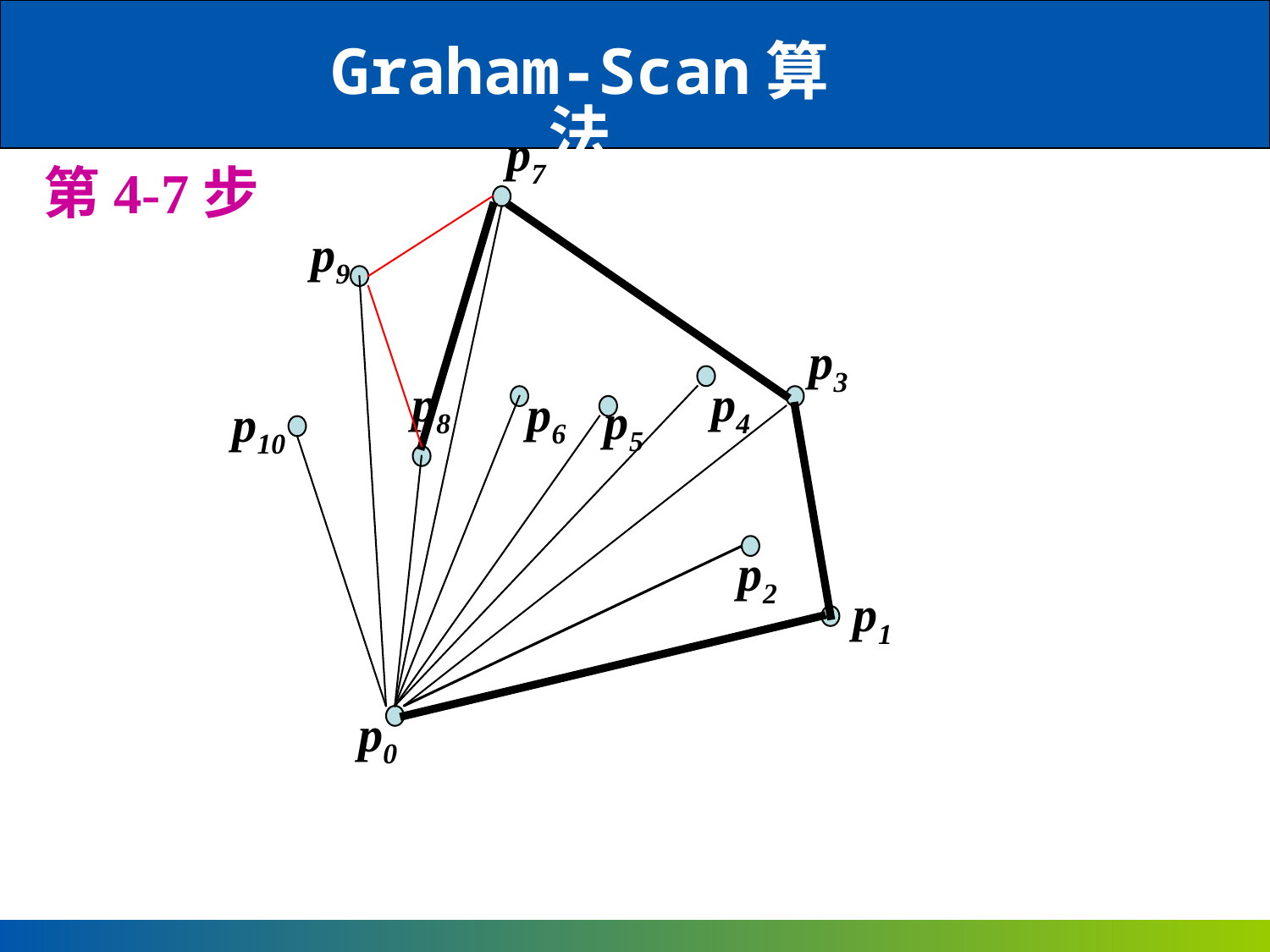

Graham-Scan算法
p7
第4-7步

p9

p3
p8

p4
p6
p5
p10

p2

p1

p0